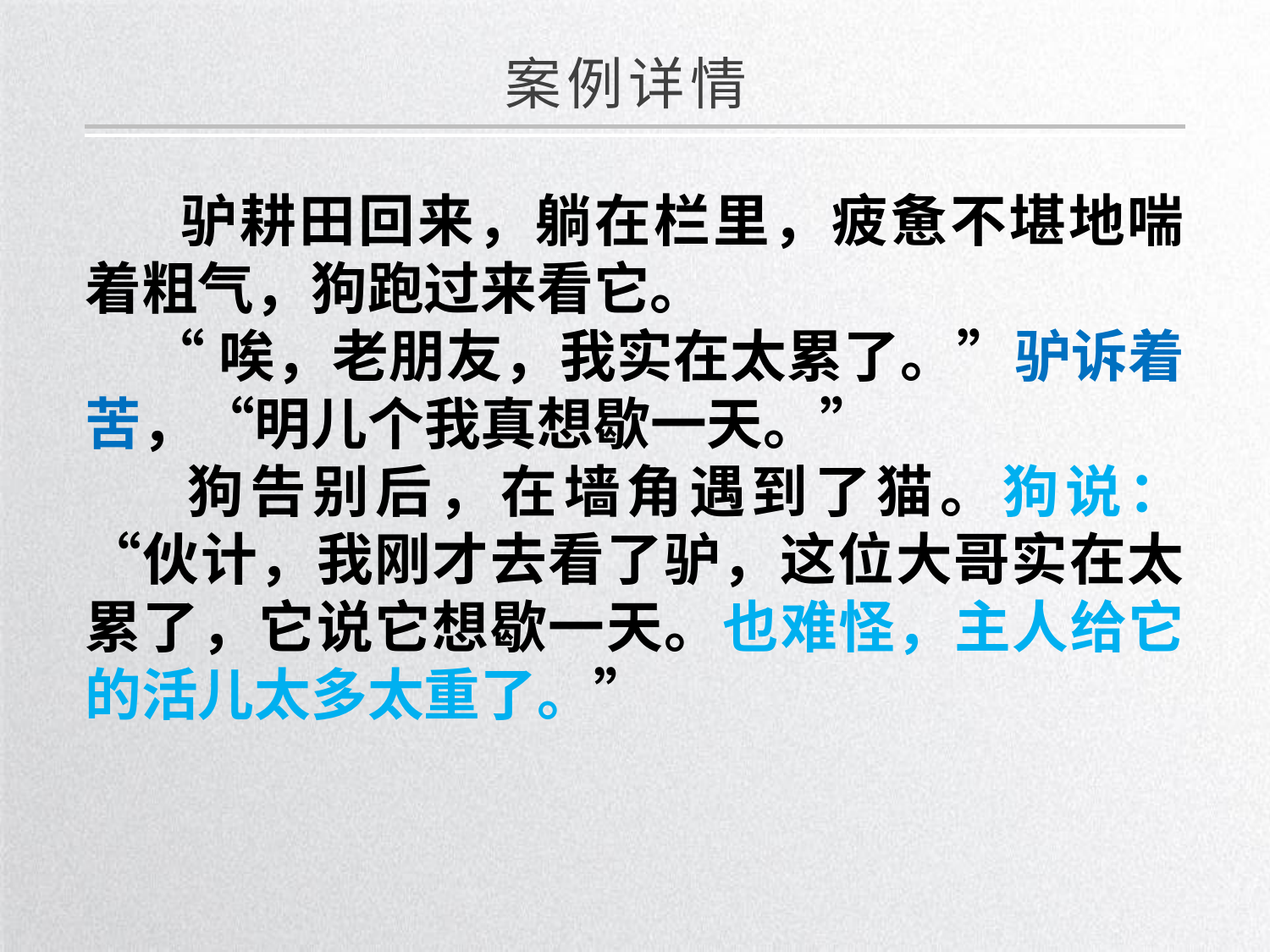

案例详情
 驴耕田回来，躺在栏里，疲惫不堪地喘着粗气，狗跑过来看它。
“唉，老朋友，我实在太累了。”驴诉着苦，“明儿个我真想歇一天。”
 狗告别后，在墙角遇到了猫。狗说：“伙计，我刚才去看了驴，这位大哥实在太累了，它说它想歇一天。也难怪，主人给它的活儿太多太重了。”